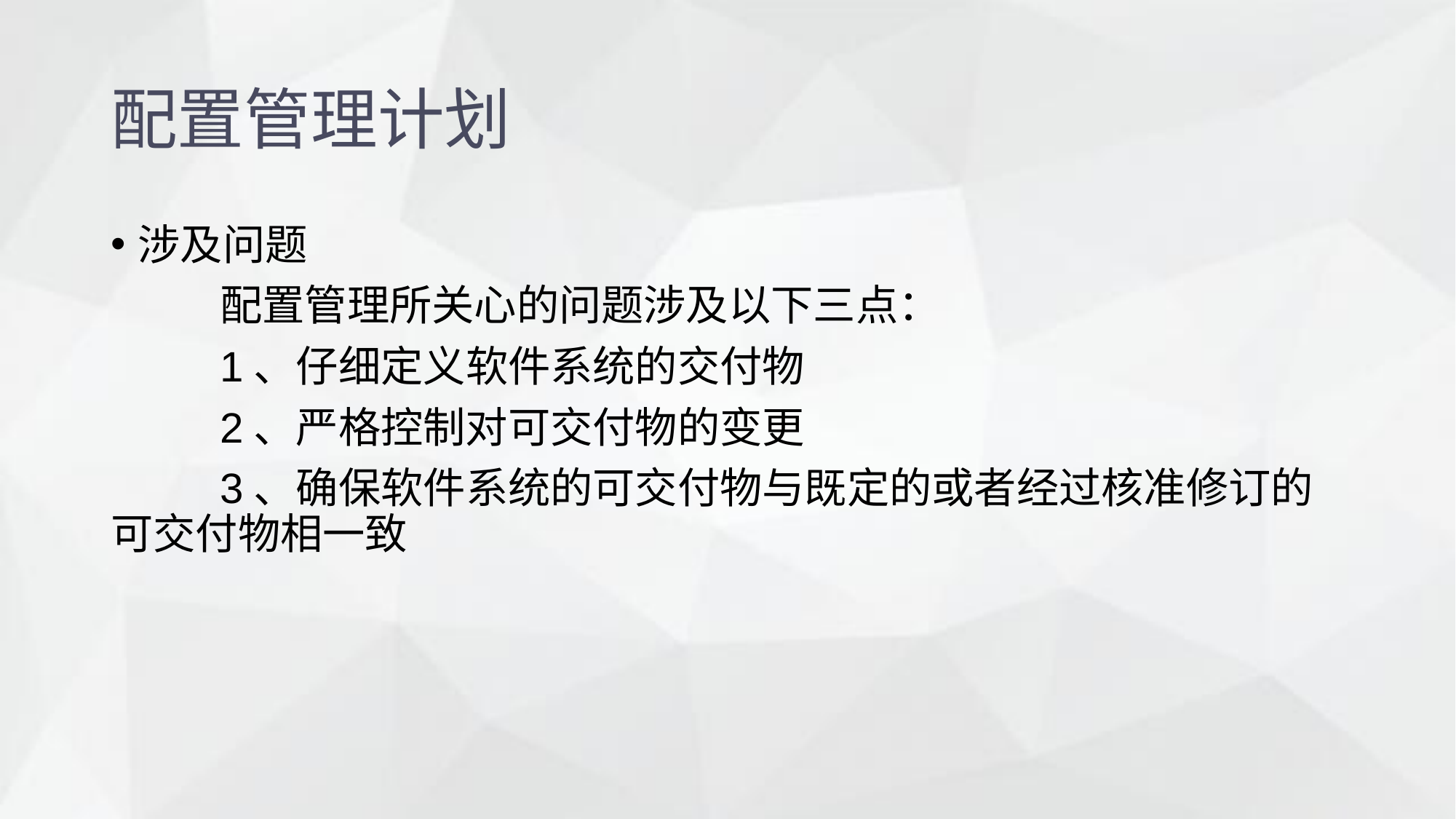

配置管理计划
涉及问题
	配置管理所关心的问题涉及以下三点：
	1、仔细定义软件系统的交付物
	2、严格控制对可交付物的变更
	3、确保软件系统的可交付物与既定的或者经过核准修订的可交付物相一致